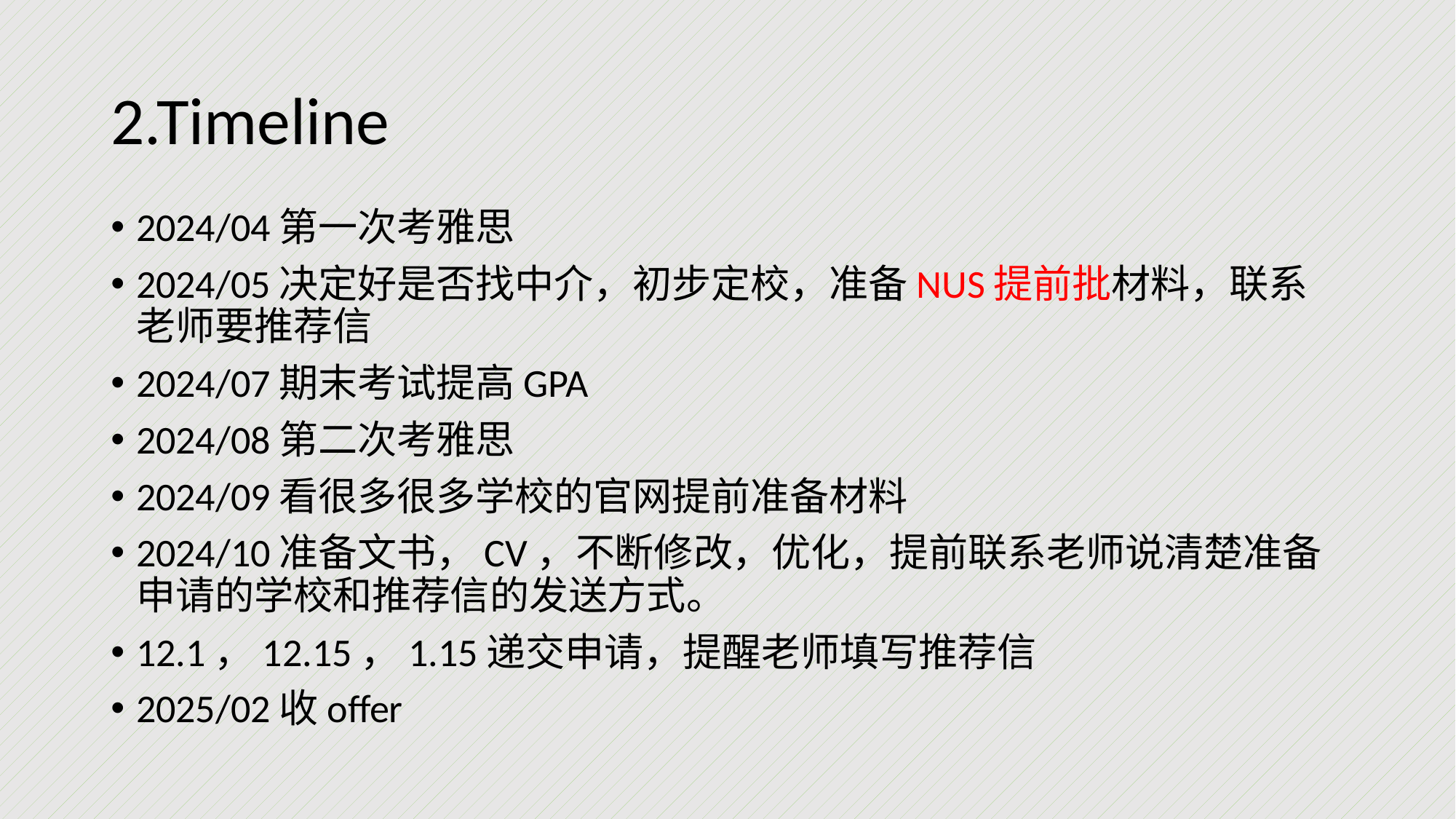

# 2.Timeline
2024/04第一次考雅思
2024/05决定好是否找中介，初步定校，准备NUS提前批材料，联系老师要推荐信
2024/07期末考试提高GPA
2024/08第二次考雅思
2024/09看很多很多学校的官网提前准备材料
2024/10准备文书，CV，不断修改，优化，提前联系老师说清楚准备申请的学校和推荐信的发送方式。
12.1，12.15，1.15递交申请，提醒老师填写推荐信
2025/02收offer